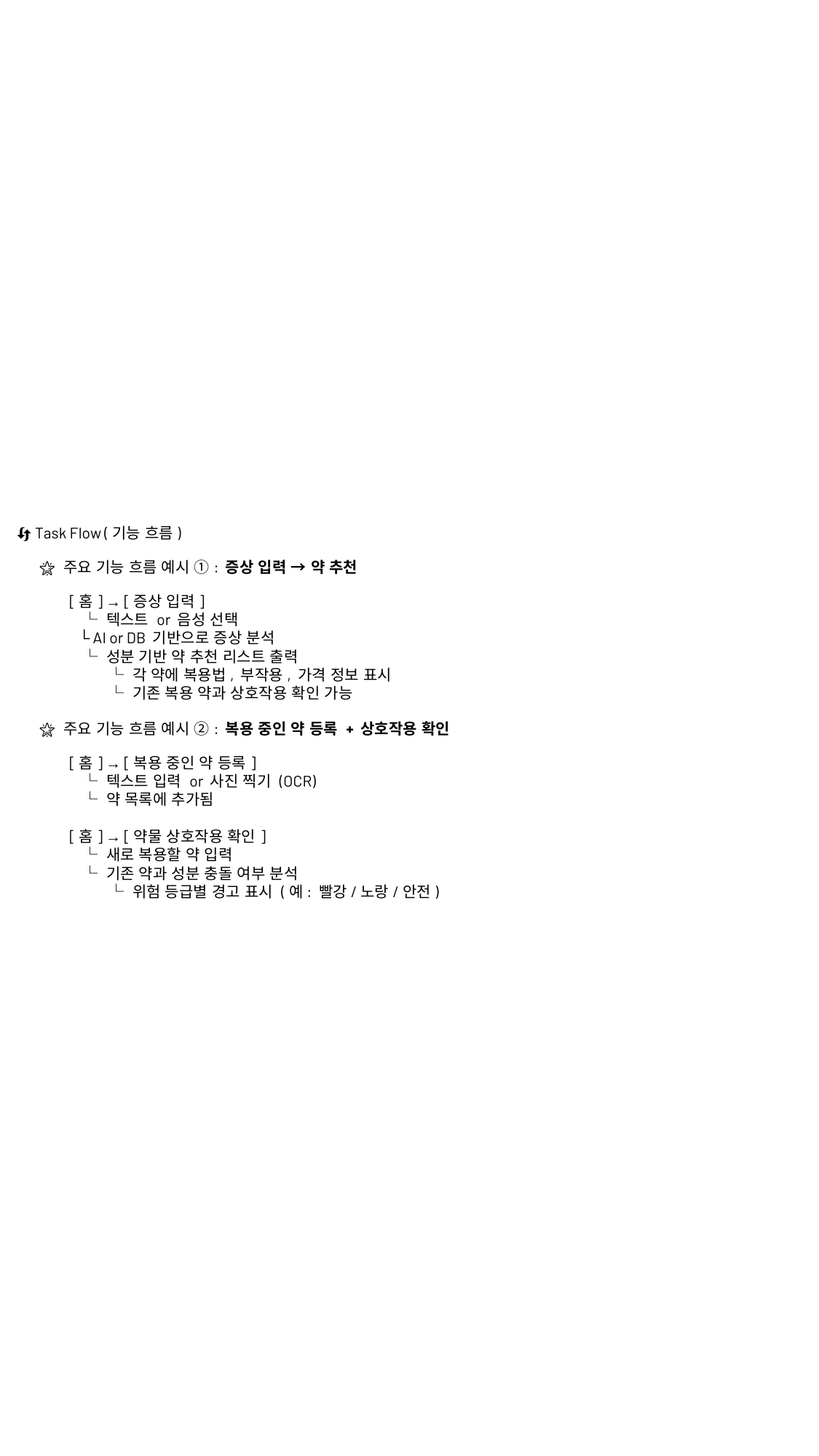

🔄 Task Flow (기능 흐름)
🌟 주요 기능 흐름 예시 ①: 증상 입력 → 약 추천
[홈] → [증상 입력]
   └ 텍스트 or 음성 선택
   └ AI or DB 기반으로 증상 분석
   └ 성분 기반 약 추천 리스트 출력
         └ 각 약에 복용법, 부작용, 가격 정보 표시
         └ 기존 복용 약과 상호작용 확인 가능
🌟 주요 기능 흐름 예시 ②: 복용 중인 약 등록 + 상호작용 확인
[홈] → [복용 중인 약 등록]
   └ 텍스트 입력 or 사진 찍기 (OCR)
   └ 약 목록에 추가됨

[홈] → [약물 상호작용 확인]
   └ 새로 복용할 약 입력
   └ 기존 약과 성분 충돌 여부 분석
         └ 위험 등급별 경고 표시 (예: 빨강/노랑/안전)